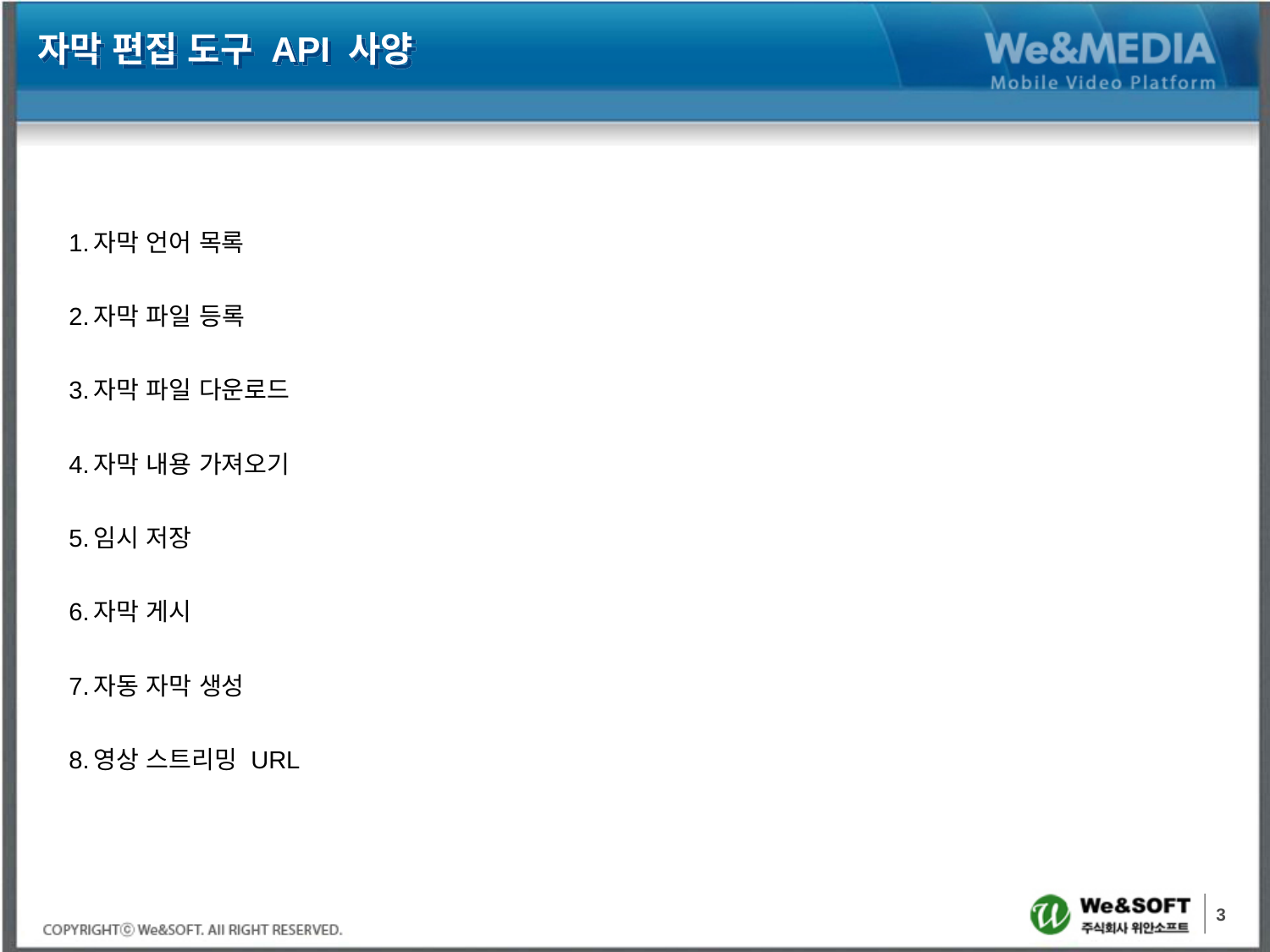

자막 편집 도구 API 사양
자막 언어 목록
자막 파일 등록
자막 파일 다운로드
자막 내용 가져오기
임시 저장
자막 게시
자동 자막 생성
영상 스트리밍 URL